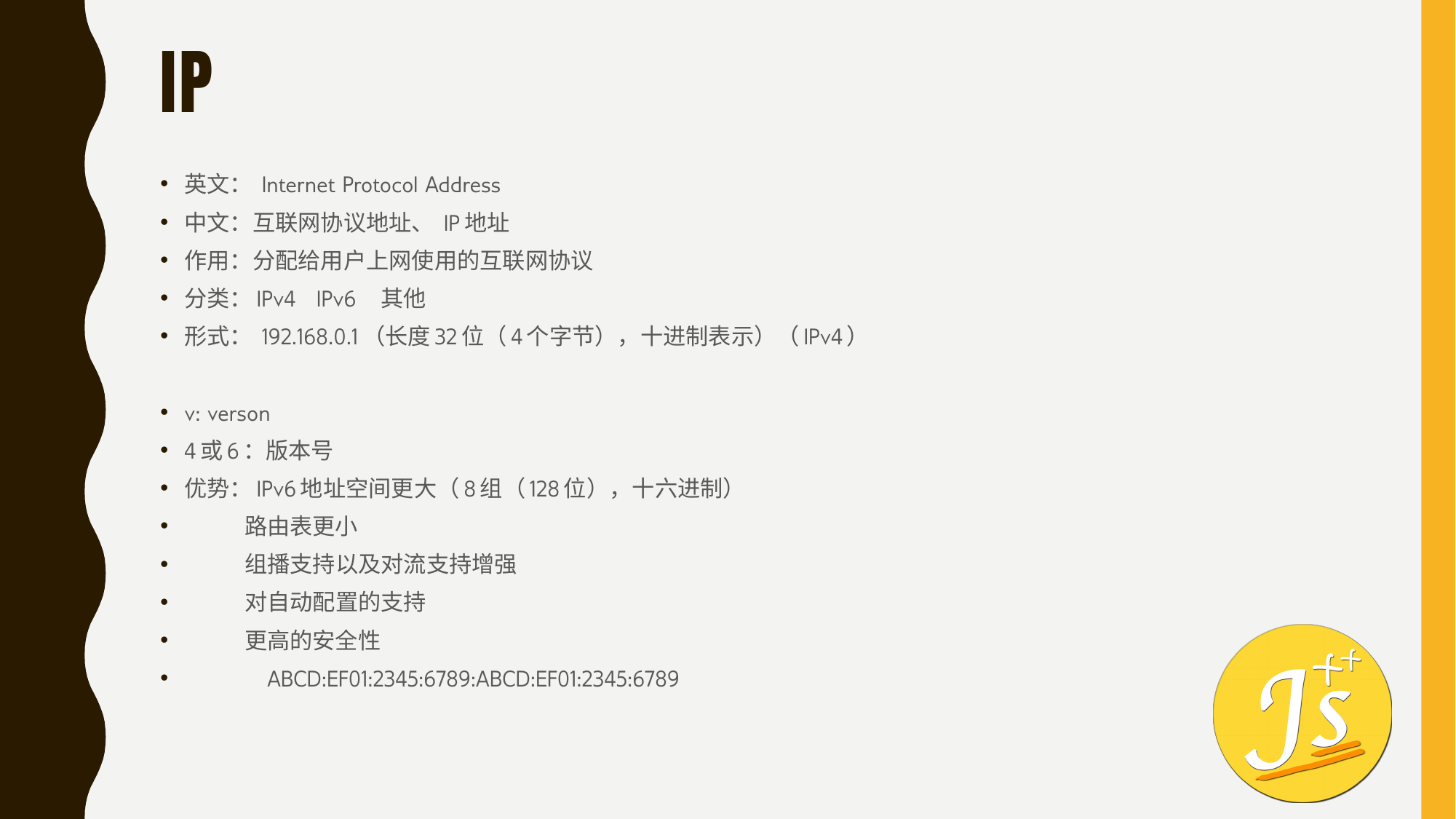

# ip
英文： Internet Protocol Address
中文：互联网协议地址、 IP地址
作用：分配给用户上网使用的互联网协议
分类：IPv4   IPv6   其他
形式： 192.168.0.1（长度32位（4个字节），十进制表示）（IPv4）

v: verson
4或6：版本号
优势：IPv6地址空间更大（8组（128位），十六进制）
           路由表更小
           组播支持以及对流支持增强
           对自动配置的支持
           更高的安全性
            ABCD:EF01:2345:6789:ABCD:EF01:2345:6789